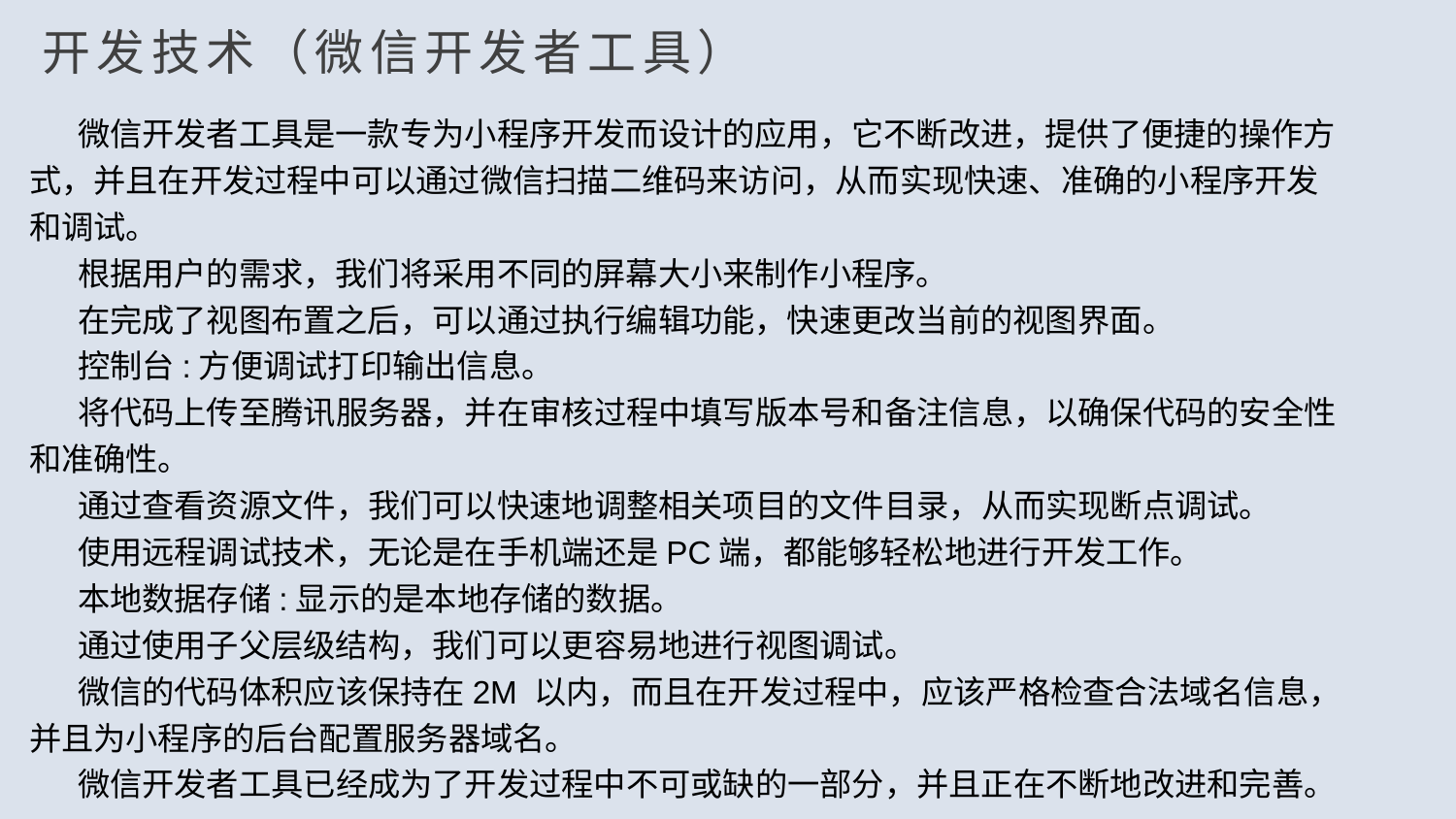

开发技术（微信开发者工具）

微信开发者工具是一款专为小程序开发而设计的应用，它不断改进，提供了便捷的操作方式，并且在开发过程中可以通过微信扫描二维码来访问，从而实现快速、准确的小程序开发和调试。
根据用户的需求，我们将采用不同的屏幕大小来制作小程序。
在完成了视图布置之后，可以通过执行编辑功能，快速更改当前的视图界面。
控制台:方便调试打印输出信息。
将代码上传至腾讯服务器，并在审核过程中填写版本号和备注信息，以确保代码的安全性和准确性。
通过查看资源文件，我们可以快速地调整相关项目的文件目录，从而实现断点调试。
使用远程调试技术，无论是在手机端还是PC端，都能够轻松地进行开发工作。
本地数据存储:显示的是本地存储的数据。
通过使用子父层级结构，我们可以更容易地进行视图调试。
微信的代码体积应该保持在2M 以内，而且在开发过程中，应该严格检查合法域名信息，并且为小程序的后台配置服务器域名。
微信开发者工具已经成为了开发过程中不可或缺的一部分，并且正在不断地改进和完善。